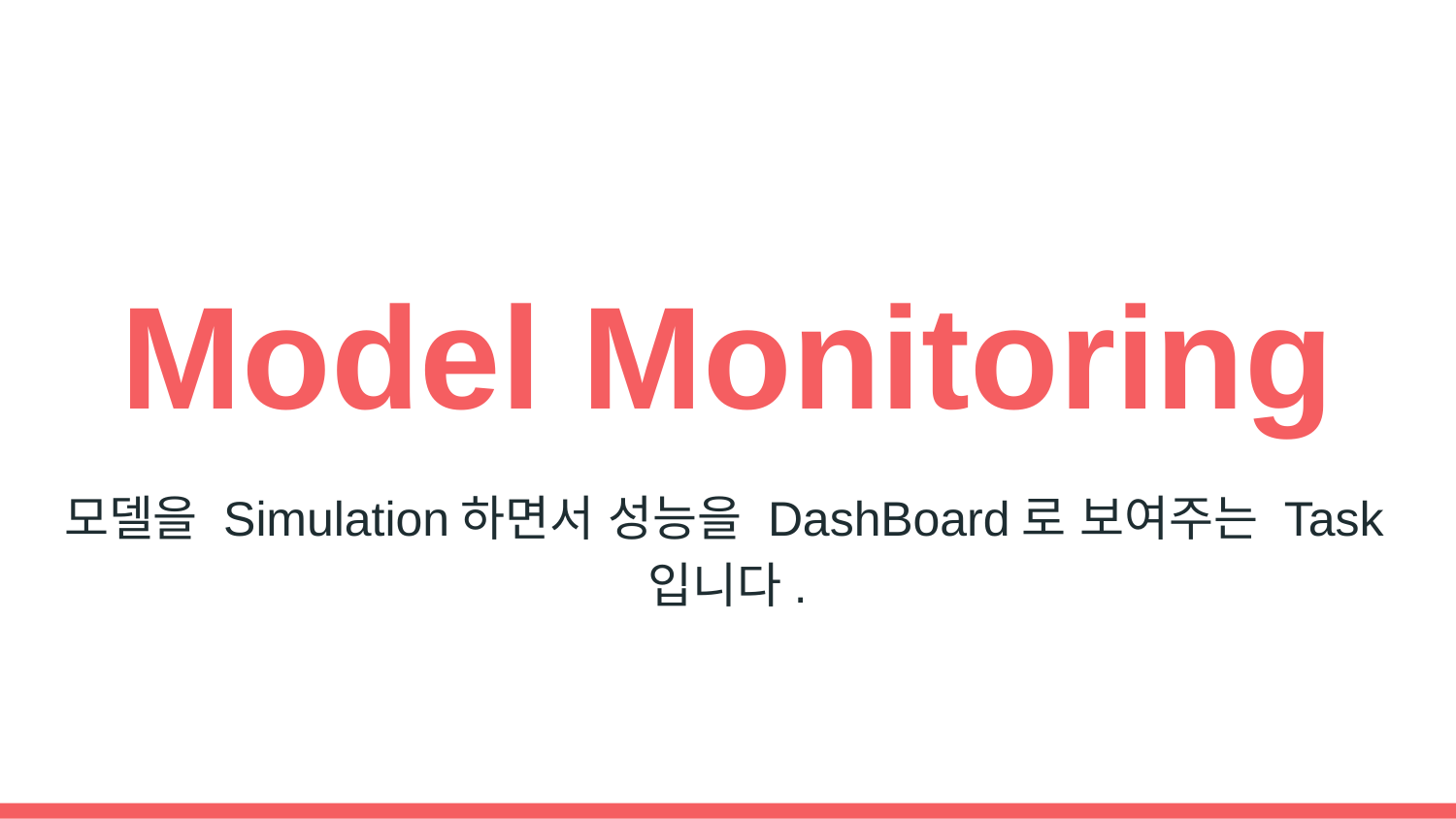

# Model Monitoring
모델을 Simulation하면서 성능을 DashBoard로 보여주는 Task입니다.